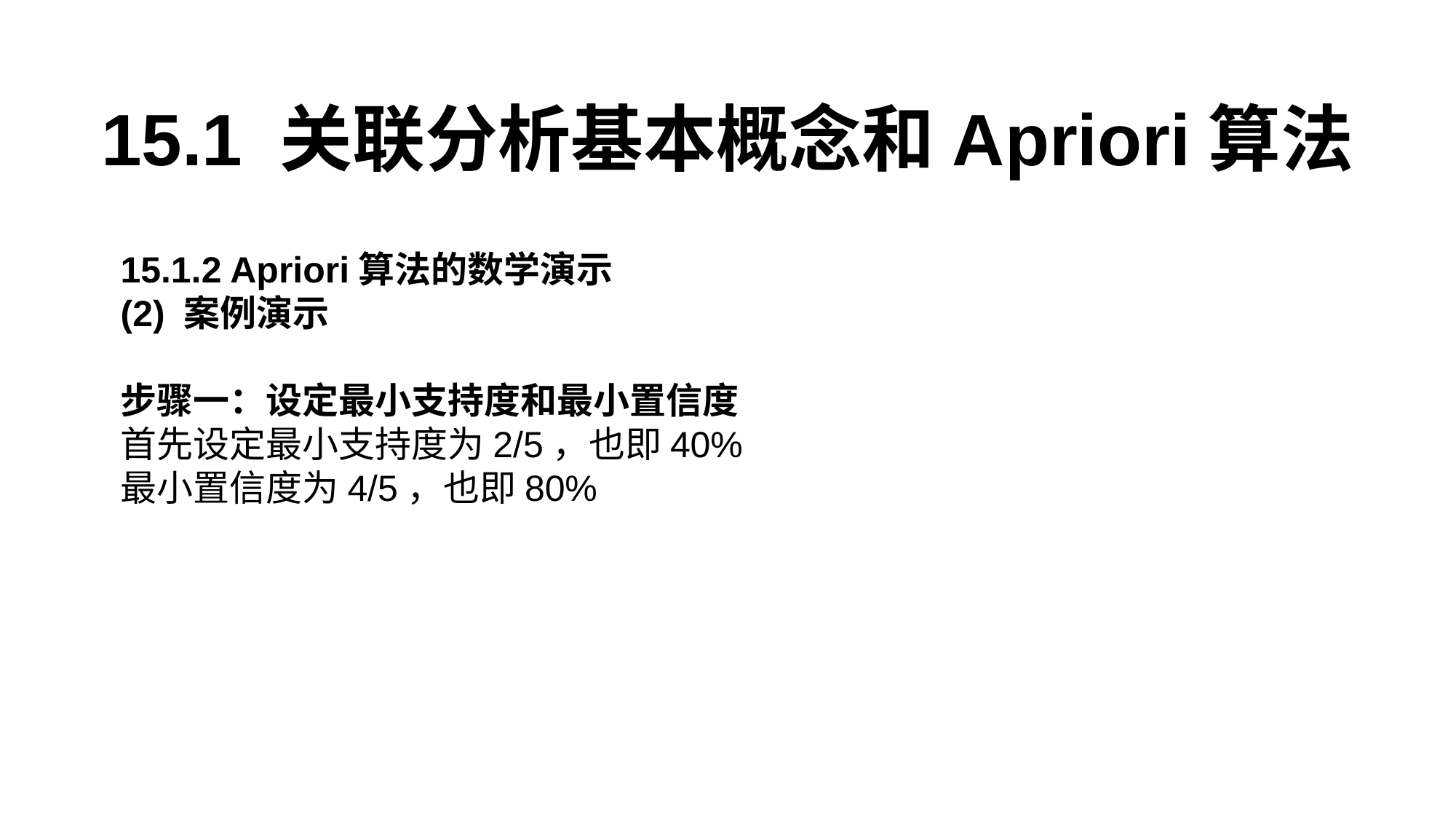

15.1 关联分析基本概念和Apriori算法
15.1.2 Apriori算法的数学演示
(2) 案例演示

步骤一：设定最小支持度和最小置信度
首先设定最小支持度为2/5，也即40%
最小置信度为4/5，也即80%